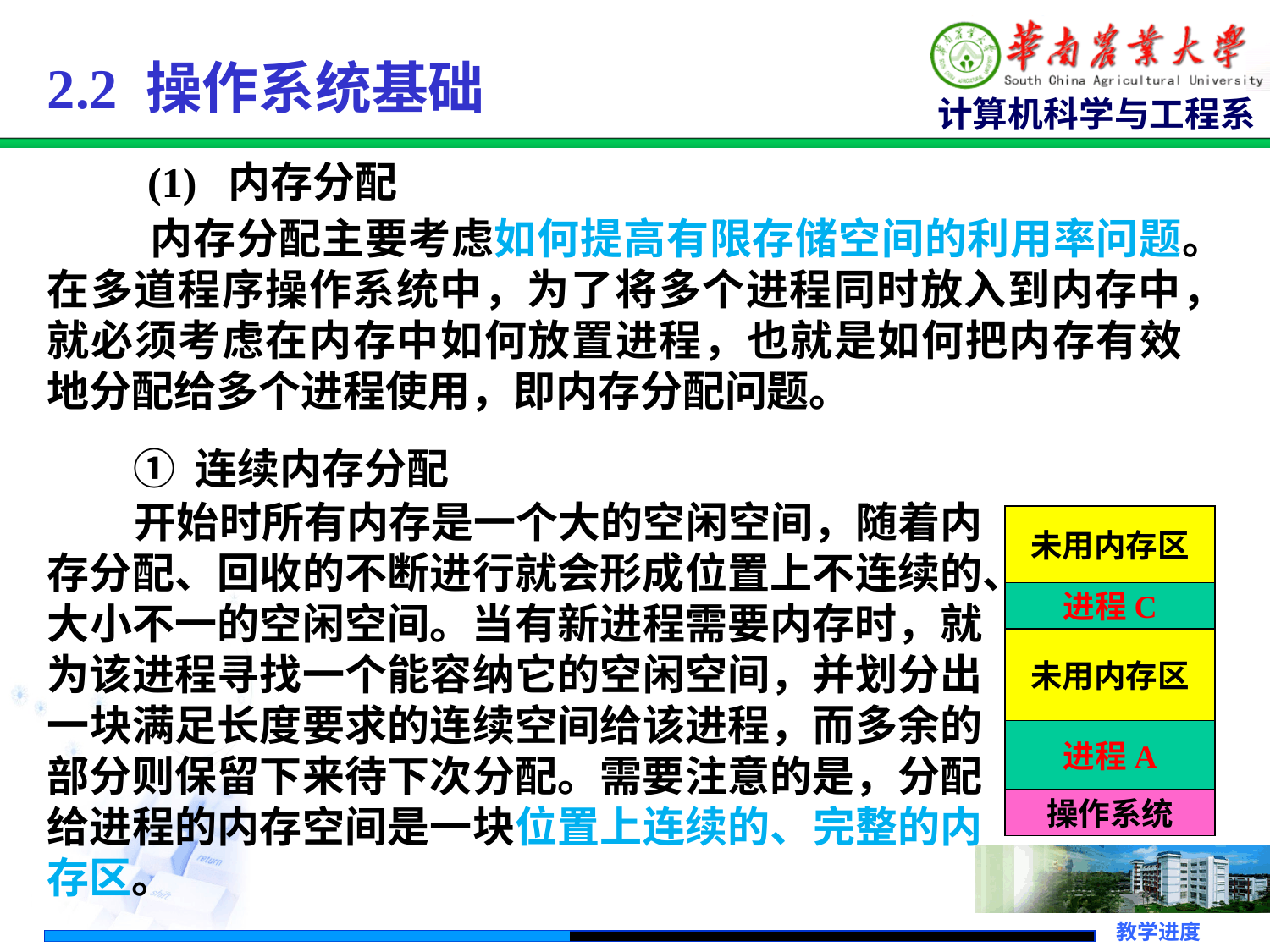

2.2 操作系统基础
 (1)  内存分配
         内存分配主要考虑如何提高有限存储空间的利用率问题。在多道程序操作系统中，为了将多个进程同时放入到内存中，就必须考虑在内存中如何放置进程，也就是如何把内存有效地分配给多个进程使用，即内存分配问题。

         ① 连续内存分配
        开始时所有内存是一个大的空闲空间，随着内存分配、回收的不断进行就会形成位置上不连续的、大小不一的空闲空间。当有新进程需要内存时，就为该进程寻找一个能容纳它的空闲空间，并划分出一块满足长度要求的连续空间给该进程，而多余的部分则保留下来待下次分配。需要注意的是，分配给进程的内存空间是一块位置上连续的、完整的内存区。
未用内存区
进程C
未用内存区
进程A
操作系统